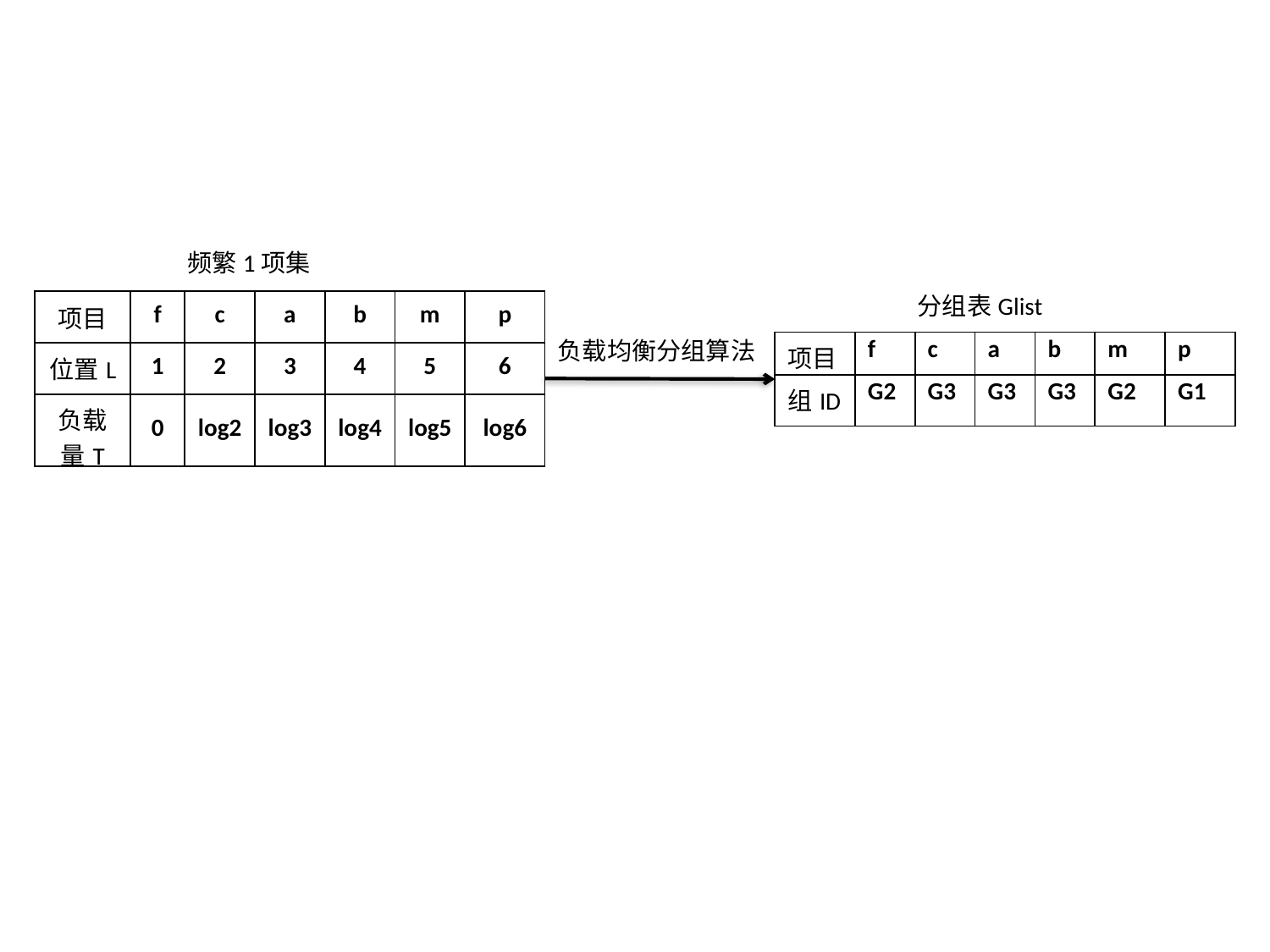

频繁1项集
分组表Glist
| 项目 | f | c | a | b | m | p |
| --- | --- | --- | --- | --- | --- | --- |
| 位置L | 1 | 2 | 3 | 4 | 5 | 6 |
| 负载量T | 0 | log2 | log3 | log4 | log5 | log6 |
负载均衡分组算法
| 项目 | f | c | a | b | m | p |
| --- | --- | --- | --- | --- | --- | --- |
| 组ID | G2 | G3 | G3 | G3 | G2 | G1 |